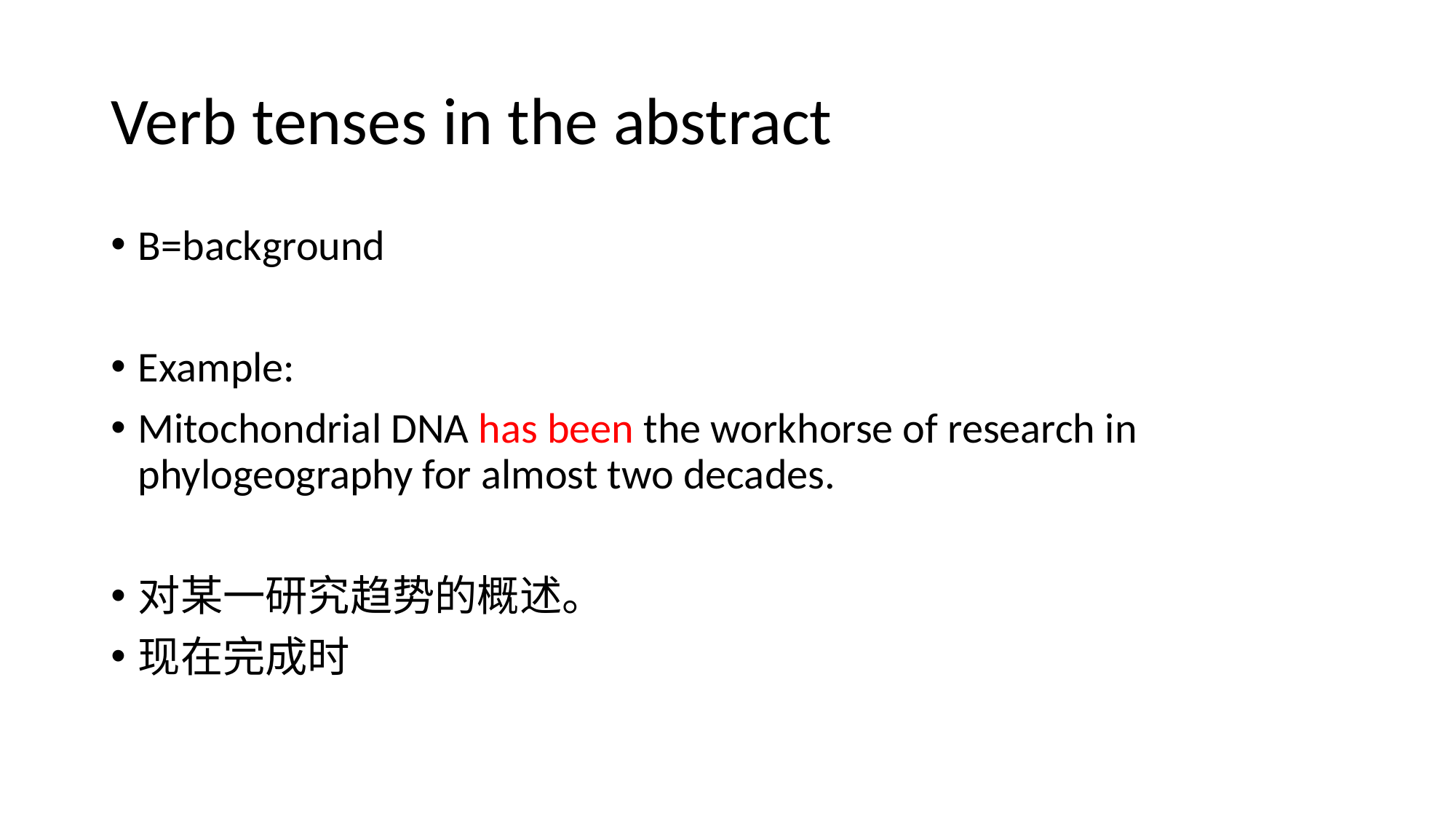

# Verb tenses in the abstract
B=background

Example:
Mitochondrial DNA has been the workhorse of research in phylogeography for almost two decades.

对某一研究趋势的概述。
现在完成时